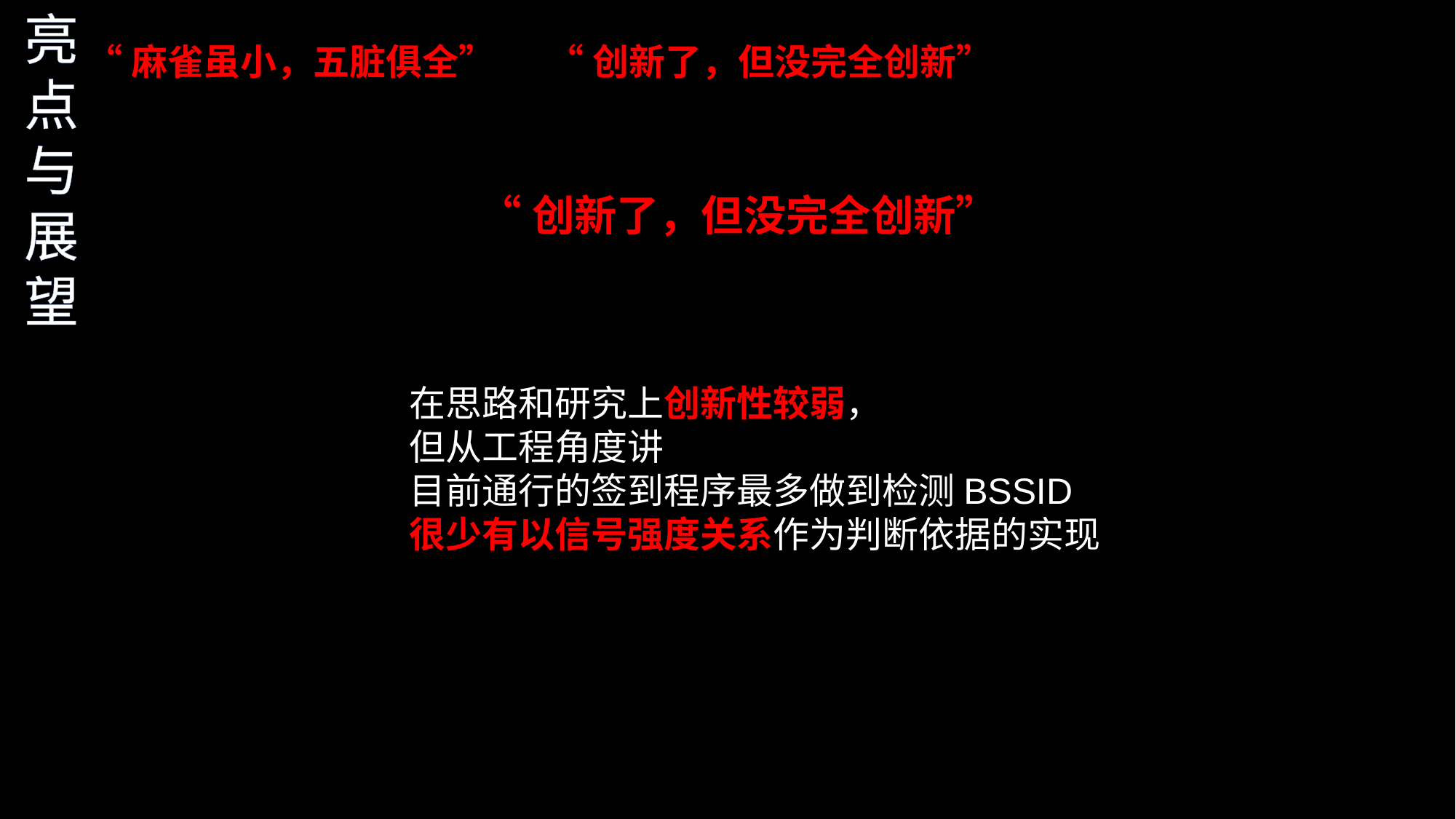

亮点与展望
“麻雀虽小，五脏俱全”
“创新了，但没完全创新”
“创新了，但没完全创新”
在思路和研究上创新性较弱，
但从工程角度讲
目前通行的签到程序最多做到检测BSSID
很少有以信号强度关系作为判断依据的实现